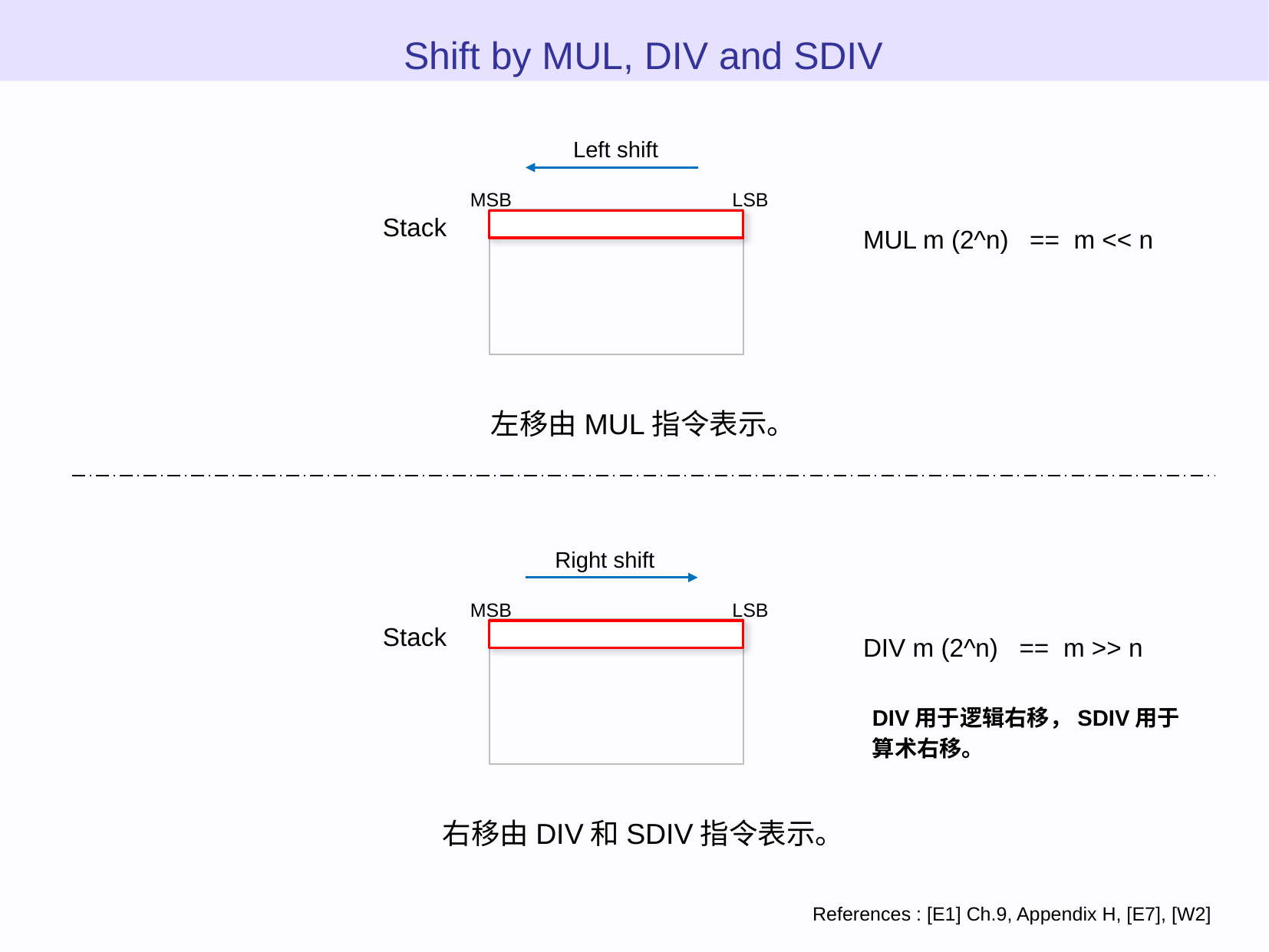

Shift by MUL, DIV and SDIV
Left shift
MSB
LSB
Stack

MUL m (2^n)   ==  m << n
左移由MUL指令表示。
Right shift
MSB
LSB
Stack

DIV m (2^n)   ==  m >> n
DIV用于逻辑右移，SDIV用于算术右移。
右移由DIV和SDIV指令表示。
References : [E1] Ch.9, Appendix H, [E7], [W2]